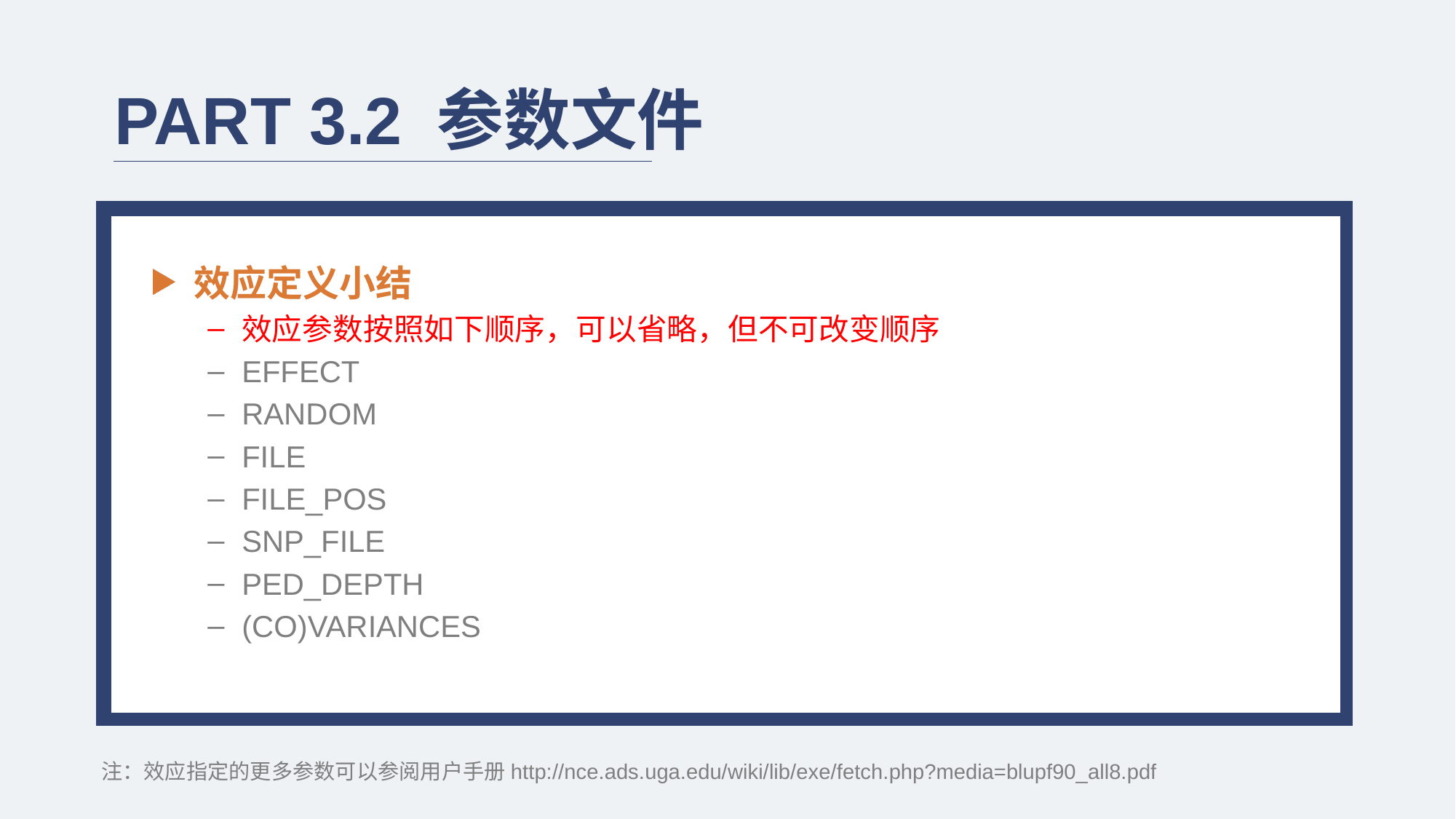

PART 3.2 参数文件

效应定义小结
效应参数按照如下顺序，可以省略，但不可改变顺序
EFFECT
RANDOM
FILE
FILE_POS
SNP_FILE
PED_DEPTH
(CO)VARIANCES
注：效应指定的更多参数可以参阅用户手册http://nce.ads.uga.edu/wiki/lib/exe/fetch.php?media=blupf90_all8.pdf